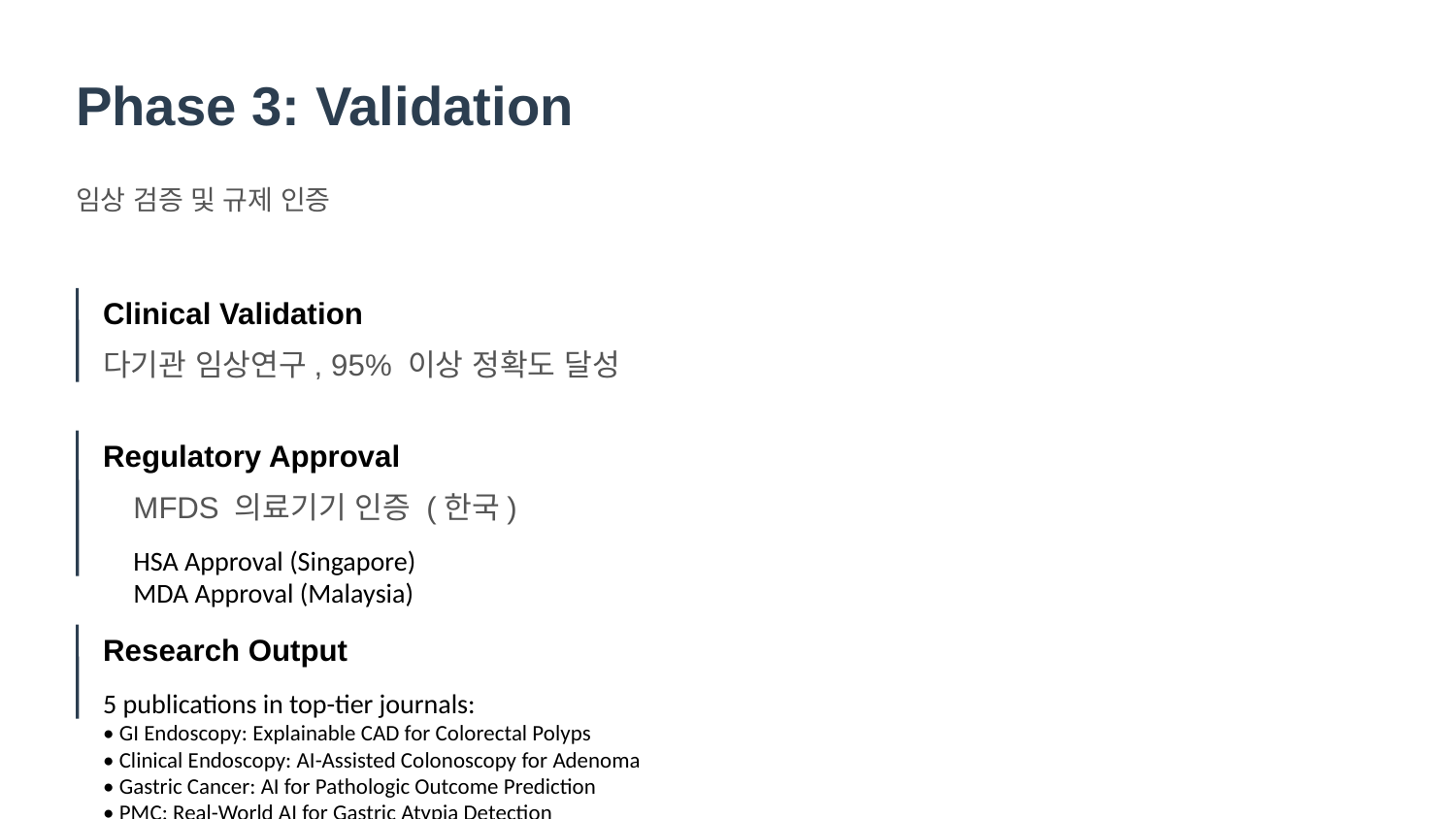

Phase 3: Validation
임상 검증 및 규제 인증

Clinical Validation
다기관 임상연구, 95% 이상 정확도 달성

Regulatory Approval

MFDS 의료기기 인증 (한국)
HSA Approval (Singapore)
MDA Approval (Malaysia)

Research Output
5 publications in top-tier journals:
• GI Endoscopy: Explainable CAD for Colorectal Polyps
• Clinical Endoscopy: AI-Assisted Colonoscopy for Adenoma
• Gastric Cancer: AI for Pathologic Outcome Prediction
• PMC: Real-World AI for Gastric Atypia Detection
• Cancer: AI Detection of Borrmann Type 4 Gastric Cancer